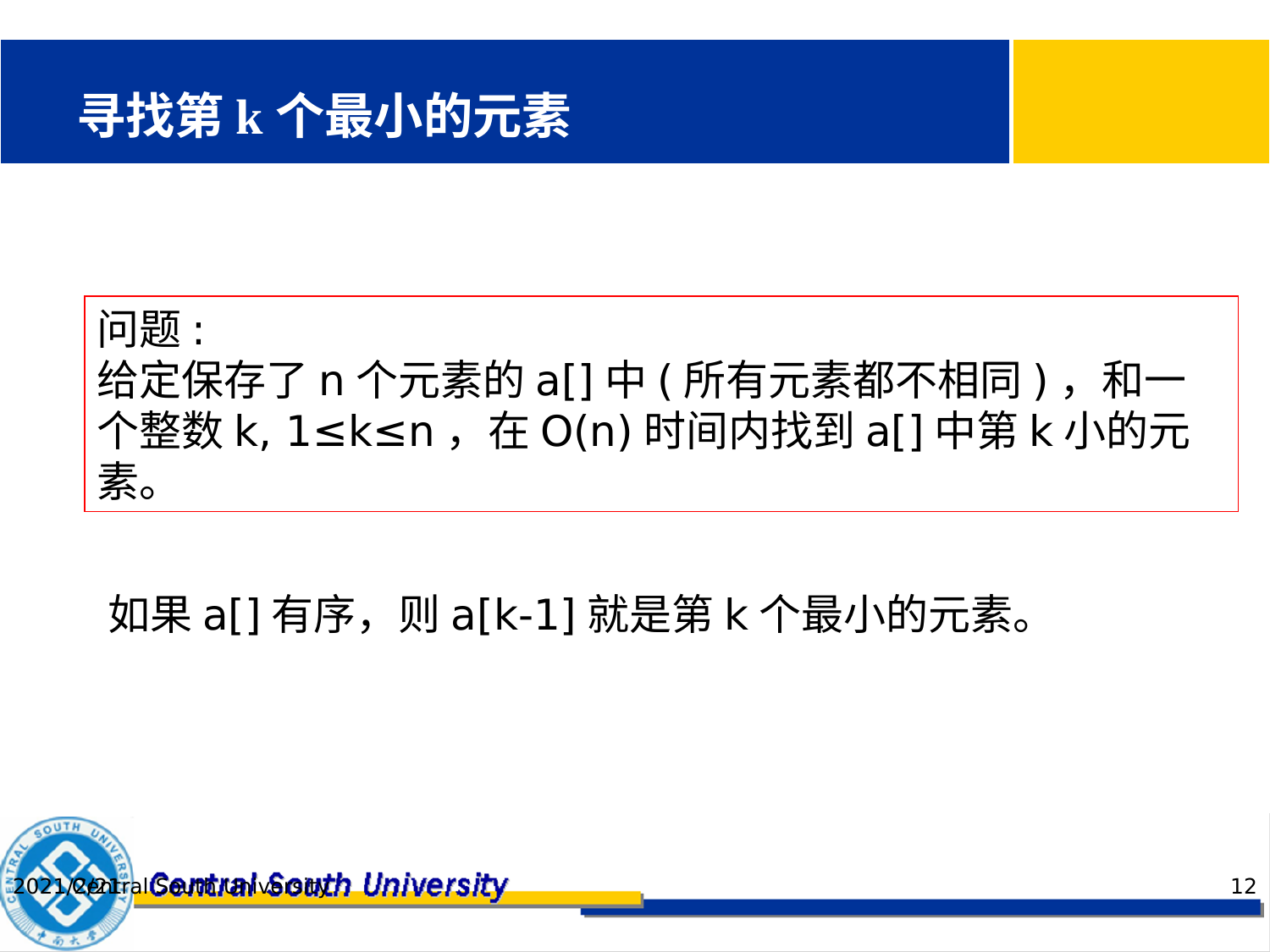

# 寻找第k个最小的元素
问题:
给定保存了n个元素的a[]中(所有元素都不相同)，和一个整数k, 1≤k≤n，在O(n)时间内找到a[]中第k小的元素。
如果a[]有序，则a[k-1]就是第k个最小的元素。
Central South University
2021/2/21
12